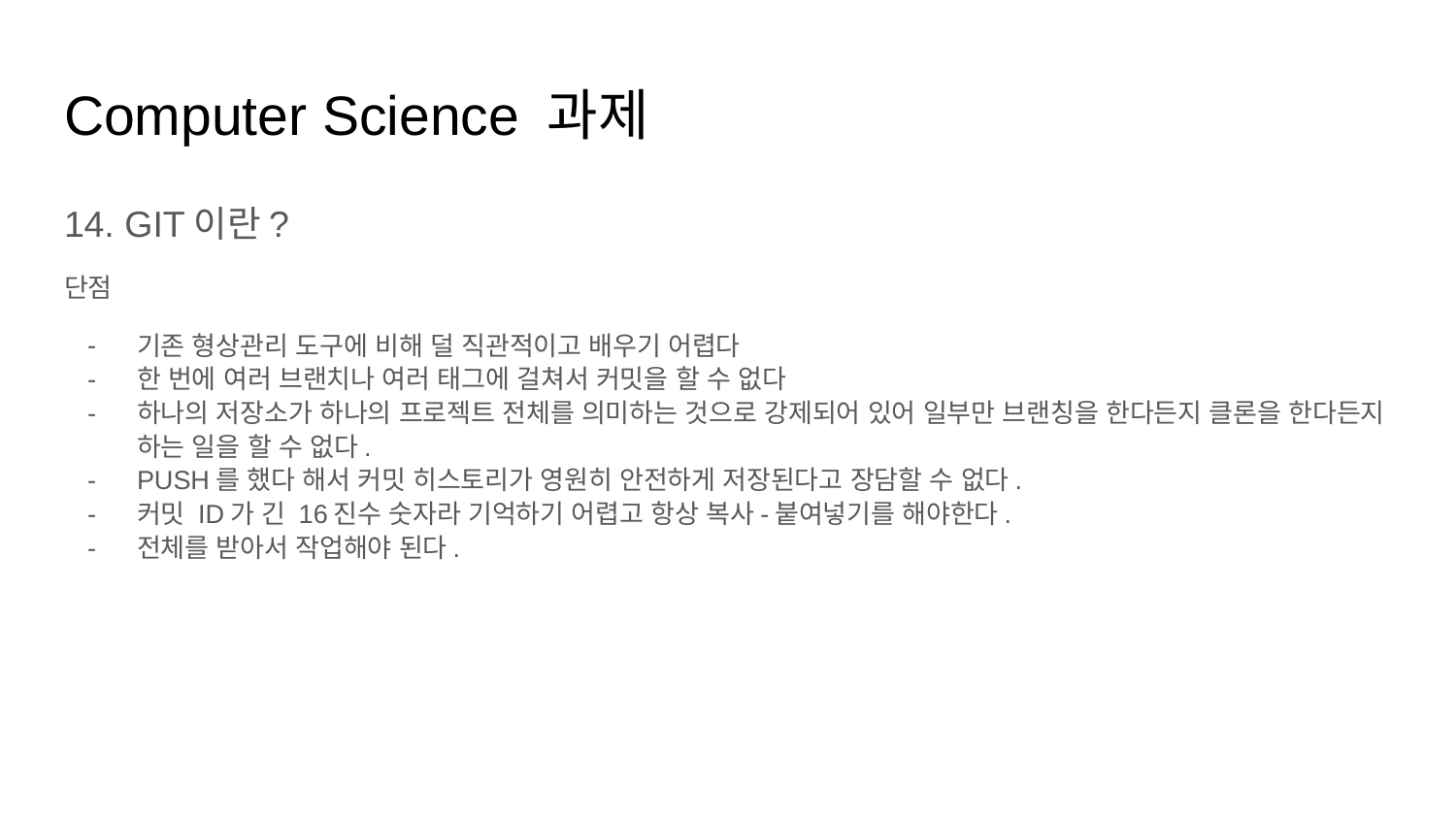

# Computer Science 과제

14. GIT이란?
단점
기존 형상관리 도구에 비해 덜 직관적이고 배우기 어렵다
한 번에 여러 브랜치나 여러 태그에 걸쳐서 커밋을 할 수 없다
하나의 저장소가 하나의 프로젝트 전체를 의미하는 것으로 강제되어 있어 일부만 브랜칭을 한다든지 클론을 한다든지 하는 일을 할 수 없다.
PUSH를 했다 해서 커밋 히스토리가 영원히 안전하게 저장된다고 장담할 수 없다.
커밋 ID가 긴 16진수 숫자라 기억하기 어렵고 항상 복사-붙여넣기를 해야한다.
전체를 받아서 작업해야 된다.